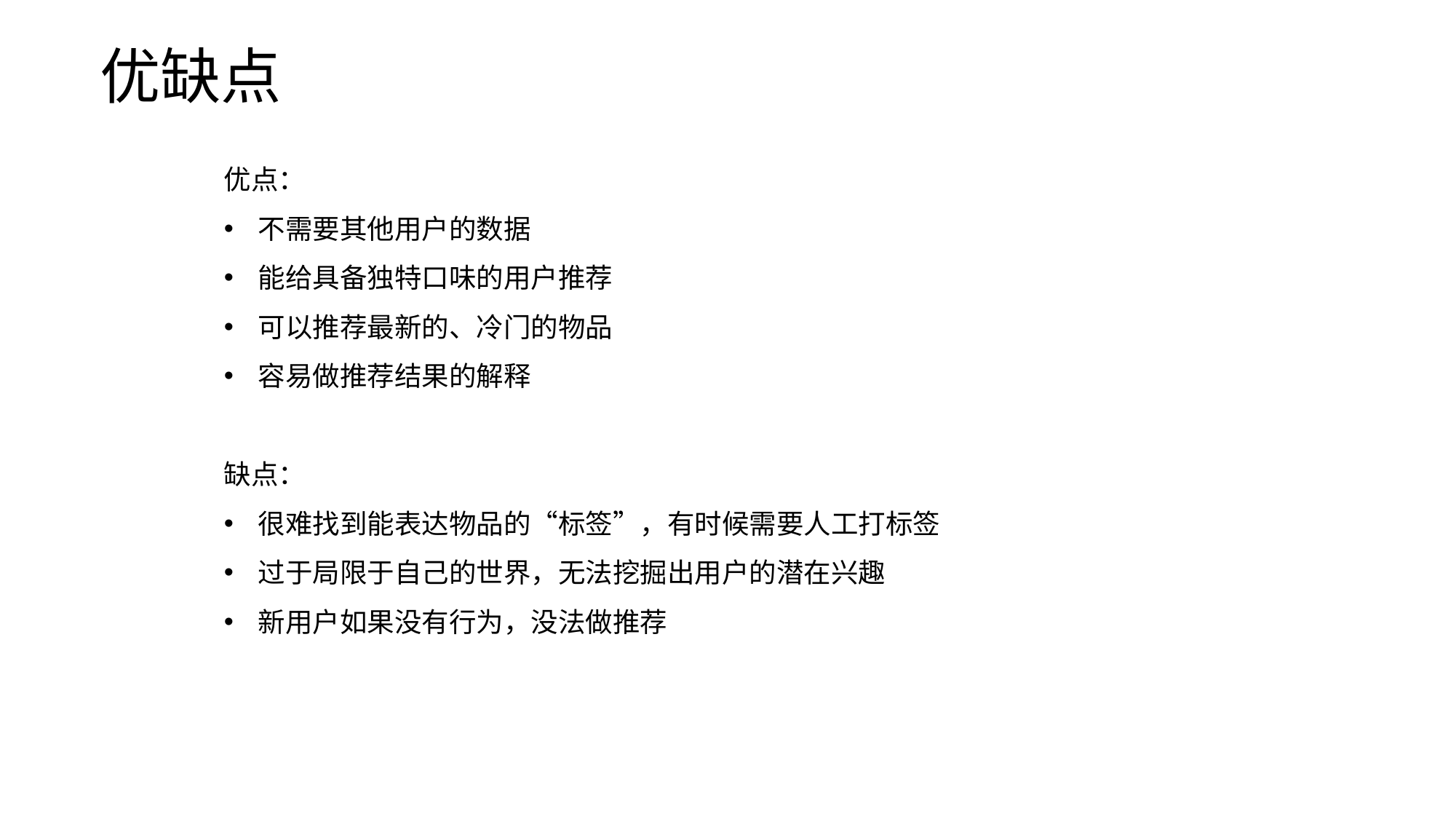

# 优缺点
优点：
不需要其他用户的数据
能给具备独特口味的用户推荐
可以推荐最新的、冷门的物品
容易做推荐结果的解释

缺点：
很难找到能表达物品的“标签”，有时候需要人工打标签
过于局限于自己的世界，无法挖掘出用户的潜在兴趣
新用户如果没有行为，没法做推荐